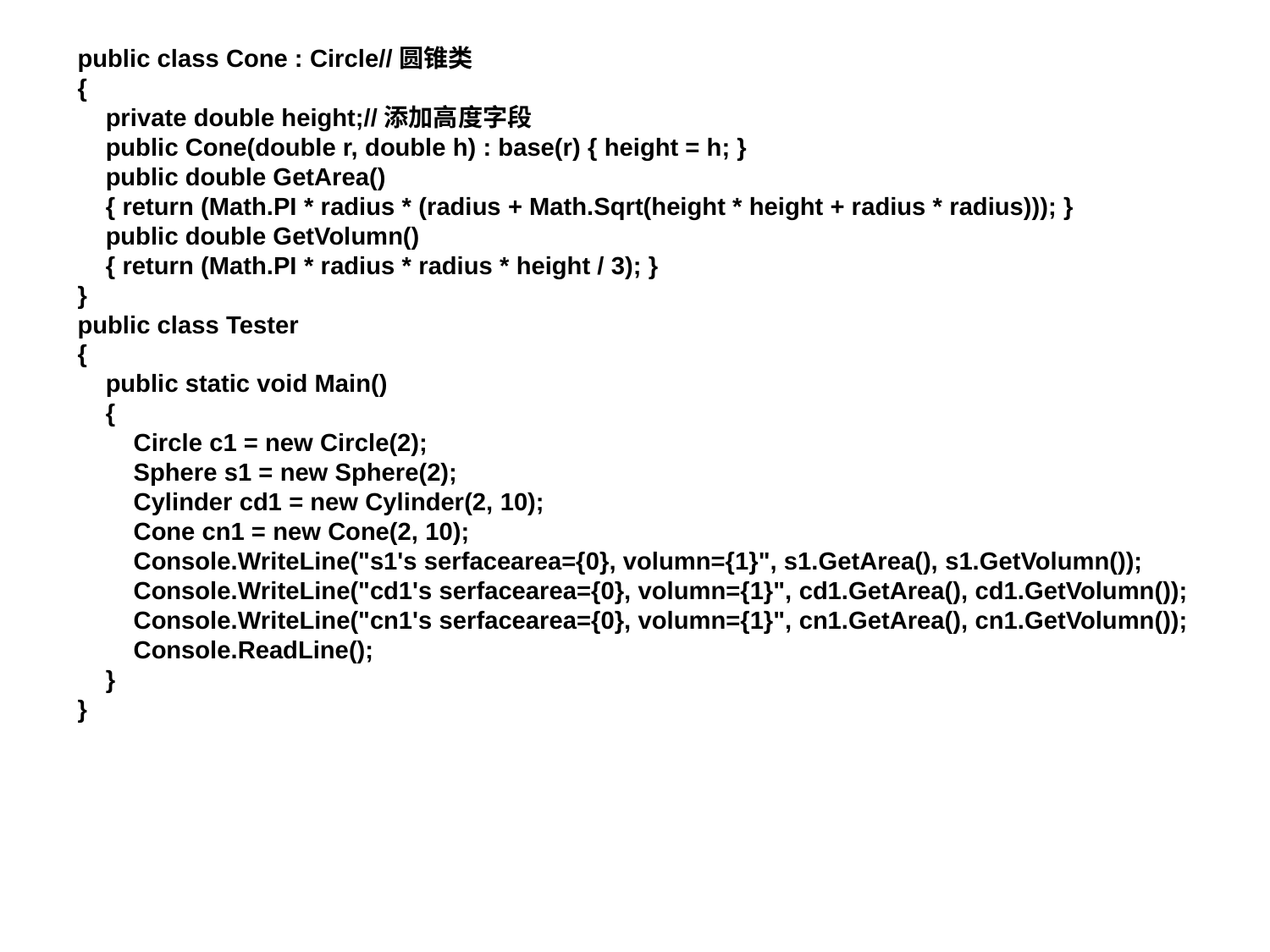

public class Cone : Circle//圆锥类
{
    private double height;//添加高度字段
    public Cone(double r, double h) : base(r) { height = h; }
    public double GetArea()
    { return (Math.PI * radius * (radius + Math.Sqrt(height * height + radius * radius))); }
    public double GetVolumn()
    { return (Math.PI * radius * radius * height / 3); }
}
public class Tester
{
    public static void Main()
    {
        Circle c1 = new Circle(2);
        Sphere s1 = new Sphere(2);
        Cylinder cd1 = new Cylinder(2, 10);
        Cone cn1 = new Cone(2, 10);
        Console.WriteLine("s1's serfacearea={0}, volumn={1}", s1.GetArea(), s1.GetVolumn());
        Console.WriteLine("cd1's serfacearea={0}, volumn={1}", cd1.GetArea(), cd1.GetVolumn());
        Console.WriteLine("cn1's serfacearea={0}, volumn={1}", cn1.GetArea(), cn1.GetVolumn());
        Console.ReadLine();
    }
}